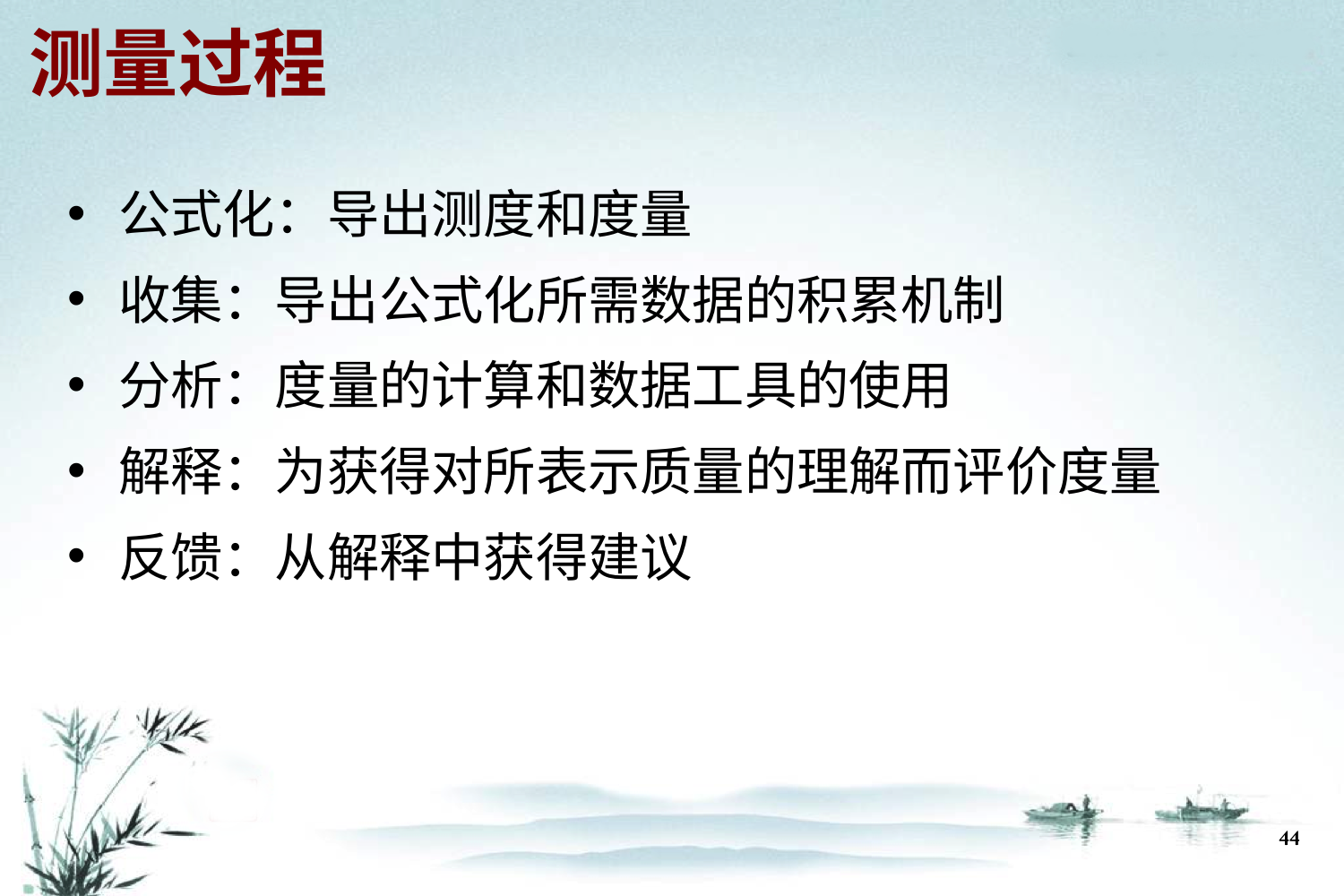

# 测量过程
公式化：导出测度和度量
收集：导出公式化所需数据的积累机制
分析：度量的计算和数据工具的使用
解释：为获得对所表示质量的理解而评价度量
反馈：从解释中获得建议
44